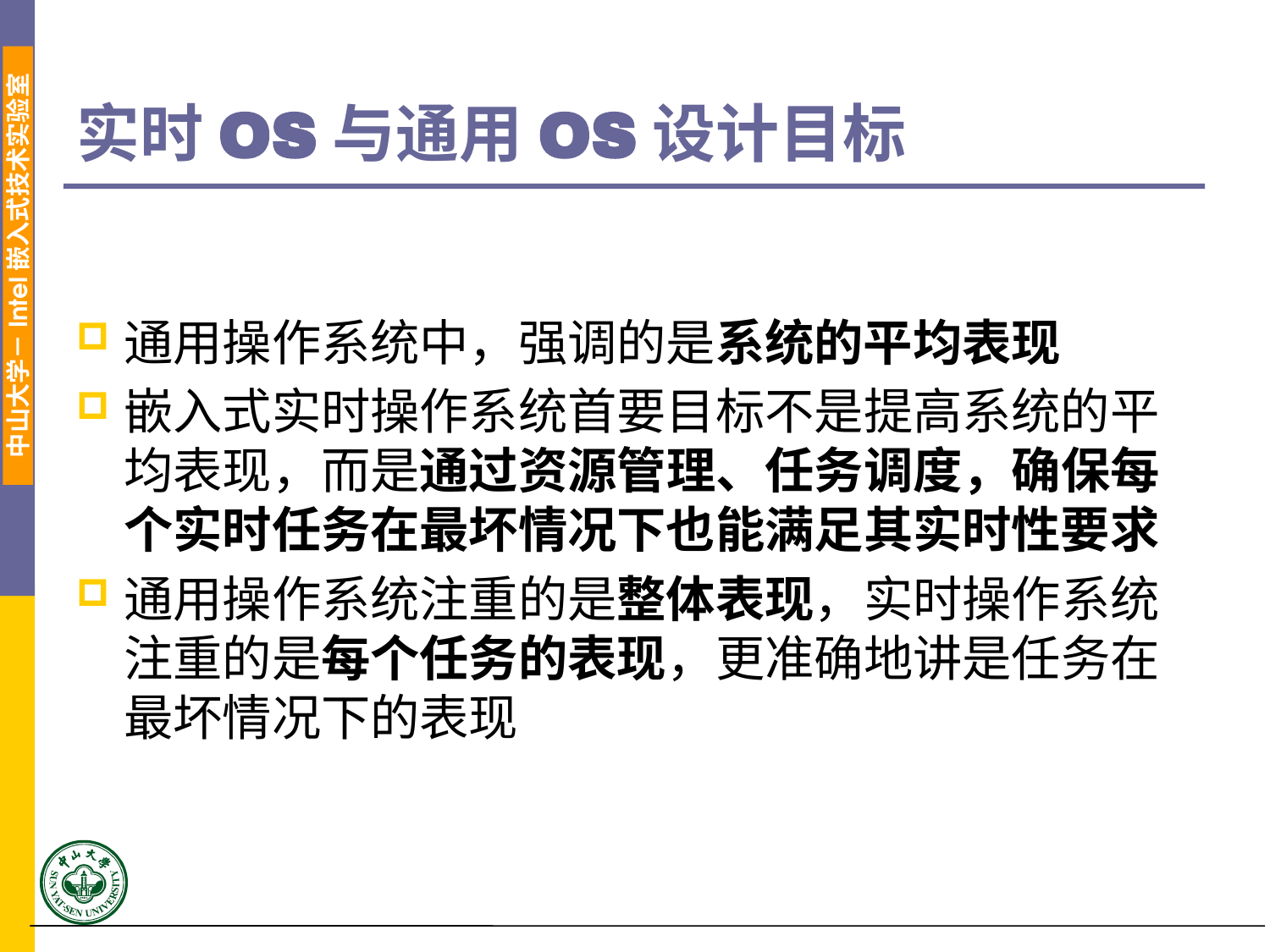

# 实时OS与通用OS设计目标
通用操作系统中，强调的是系统的平均表现
嵌入式实时操作系统首要目标不是提高系统的平均表现，而是通过资源管理、任务调度，确保每个实时任务在最坏情况下也能满足其实时性要求
通用操作系统注重的是整体表现，实时操作系统注重的是每个任务的表现，更准确地讲是任务在最坏情况下的表现